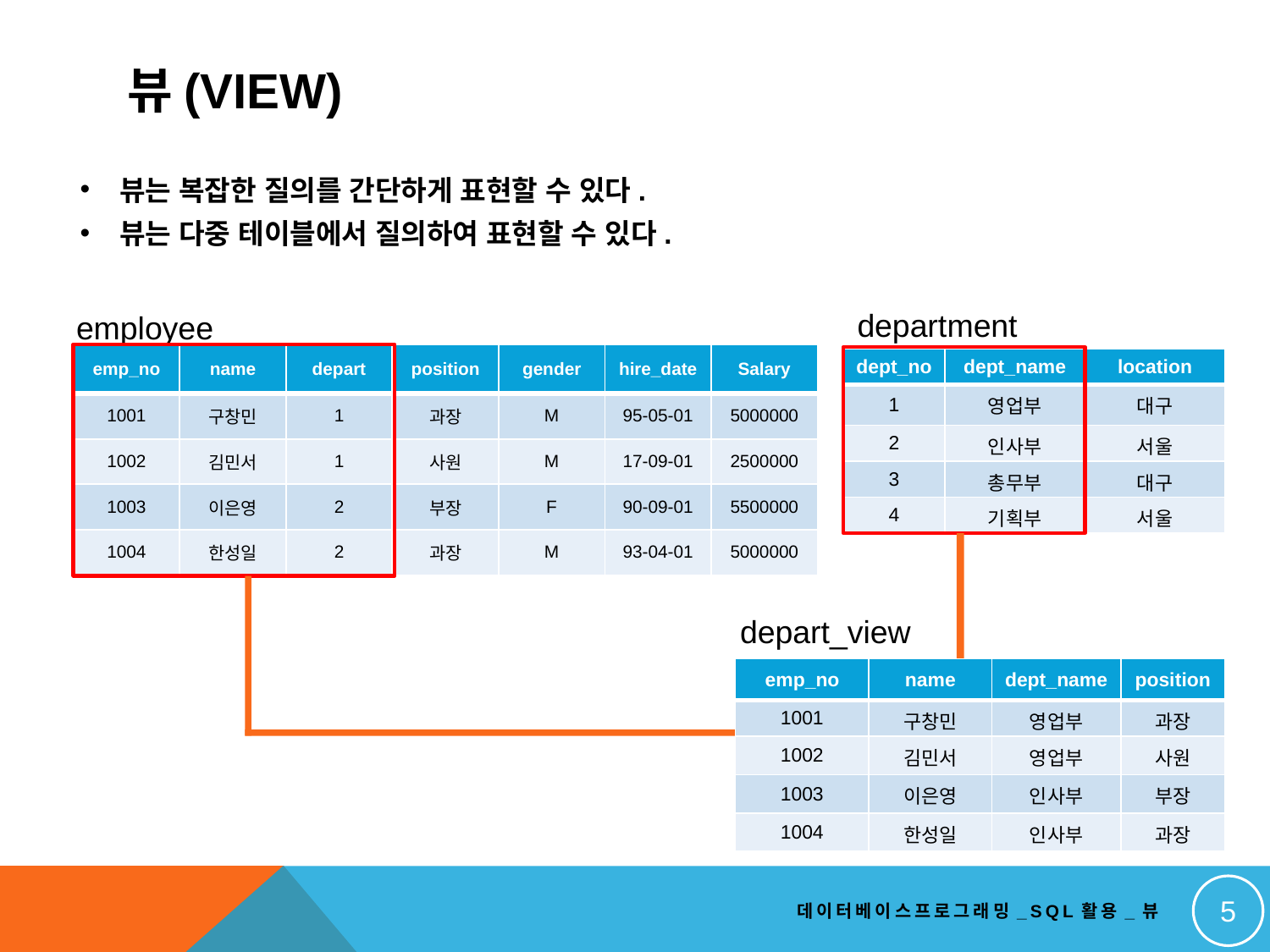

# 뷰(VIEW)
뷰는 복잡한 질의를 간단하게 표현할 수 있다.
뷰는 다중 테이블에서 질의하여 표현할 수 있다.
employee
department
| emp\_no | name | depart | position | gender | hire\_date | Salary |
| --- | --- | --- | --- | --- | --- | --- |
| 1001 | 구창민 | 1 | 과장 | M | 95-05-01 | 5000000 |
| 1002 | 김민서 | 1 | 사원 | M | 17-09-01 | 2500000 |
| 1003 | 이은영 | 2 | 부장 | F | 90-09-01 | 5500000 |
| 1004 | 한성일 | 2 | 과장 | M | 93-04-01 | 5000000 |

| dept\_no | dept\_name | location |
| --- | --- | --- |
| 1 | 영업부 | 대구 |
| 2 | 인사부 | 서울 |
| 3 | 총무부 | 대구 |
| 4 | 기획부 | 서울 |

depart_view
| emp\_no | name | dept\_name | position |
| --- | --- | --- | --- |
| 1001 | 구창민 | 영업부 | 과장 |
| 1002 | 김민서 | 영업부 | 사원 |
| 1003 | 이은영 | 인사부 | 부장 |
| 1004 | 한성일 | 인사부 | 과장 |

5
데이터베이스프로그래밍_SQL활용_뷰